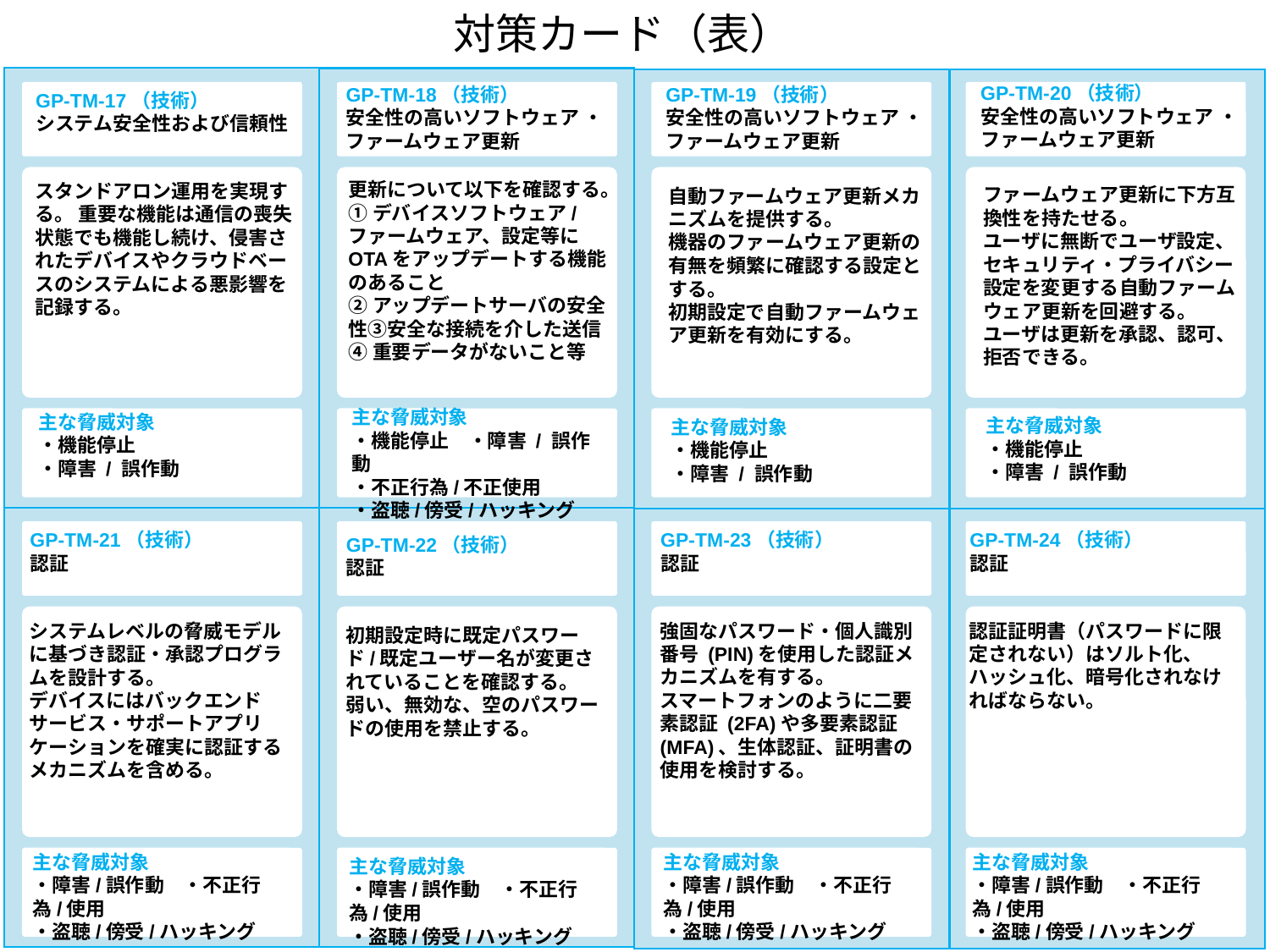

対策カード（表）

GP-TM-20（技術）
安全性の高いソフトウェア ・ファームウェア更新
GP-TM-18（技術）
安全性の高いソフトウェア ・ファームウェア更新
GP-TM-19（技術）
安全性の高いソフトウェア ・ファームウェア更新
GP-TM-17（技術）
システム安全性および信頼性

更新について以下を確認する。
①デバイスソフトウェア/ファームウェア、設定等にOTAをアップデートする機能のあること
②アップデートサーバの安全性③安全な接続を介した送信
④重要データがないこと等
スタンドアロン運用を実現する。 重要な機能は通信の喪失状態でも機能し続け、侵害されたデバイスやクラウドベースのシステムによる悪影響を記録する。
ファームウェア更新に下方互換性を持たせる。
ユーザに無断でユーザ設定、セキュリティ・プライバシー設定を変更する自動ファームウェア更新を回避する。
ユーザは更新を承認、認可、拒否できる。
自動ファームウェア更新メカニズムを提供する。
機器のファームウェア更新の有無を頻繁に確認する設定とする。
初期設定で自動ファームウェア更新を有効にする。
主な脅威対象
・機能停止　・障害 / 誤作動
・不正行為/不正使用
・盗聴/傍受/ハッキング
主な脅威対象
・機能停止
・障害 / 誤作動
主な脅威対象
・機能停止
・障害 / 誤作動

主な脅威対象
・機能停止
・障害 / 誤作動

GP-TM-23（技術）
認証
GP-TM-24（技術）
認証
GP-TM-21（技術）
認証
GP-TM-22（技術）
認証

強固なパスワード・個人識別番号 (PIN)を使用した認証メカニズムを有する。
スマートフォンのように二要素認証 (2FA)や多要素認証(MFA)、生体認証、証明書の使用を検討する。
認証証明書（パスワードに限定されない）はソルト化、ハッシュ化、暗号化されなければならない。
システムレベルの脅威モデルに基づき認証・承認プログラムを設計する。
デバイスにはバックエンドサービス・サポートアプリケーションを確実に認証するメカニズムを含める。
初期設定時に既定パスワード/既定ユーザー名が変更されていることを確認する。
弱い、無効な、空のパスワードの使用を禁止する。
主な脅威対象
・障害/誤作動　・不正行為/使用
・盗聴/傍受/ハッキング
主な脅威対象
・障害/誤作動　・不正行為/使用
・盗聴/傍受/ハッキング
主な脅威対象
・障害/誤作動　・不正行為/使用
・盗聴/傍受/ハッキング

主な脅威対象
・障害/誤作動　・不正行為/使用
・盗聴/傍受/ハッキング